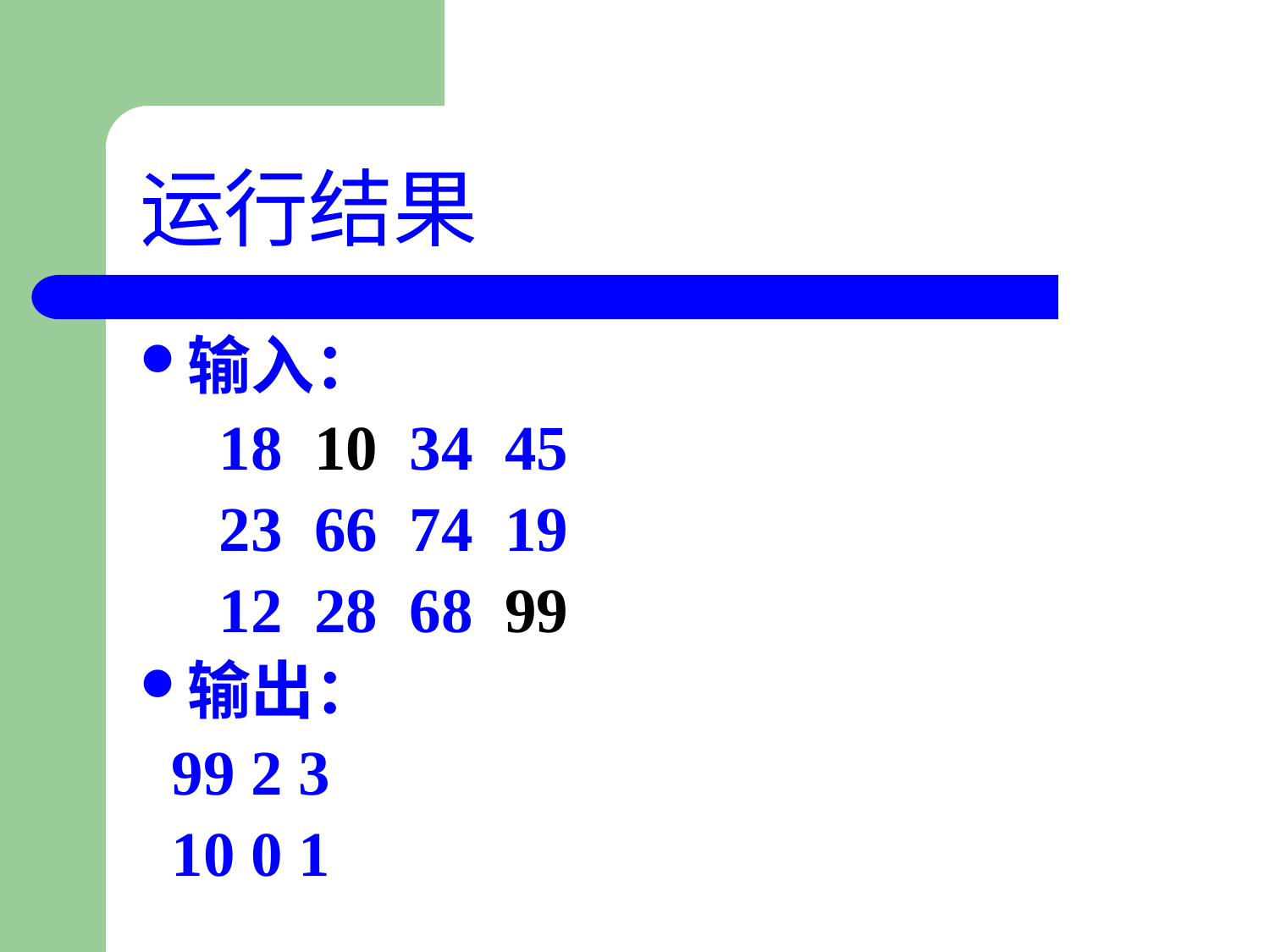

# 运行结果
输入：
     18  10  34  45
     23  66  74  19
     12  28  68  99
输出：
  99 2 3
  10 0 1